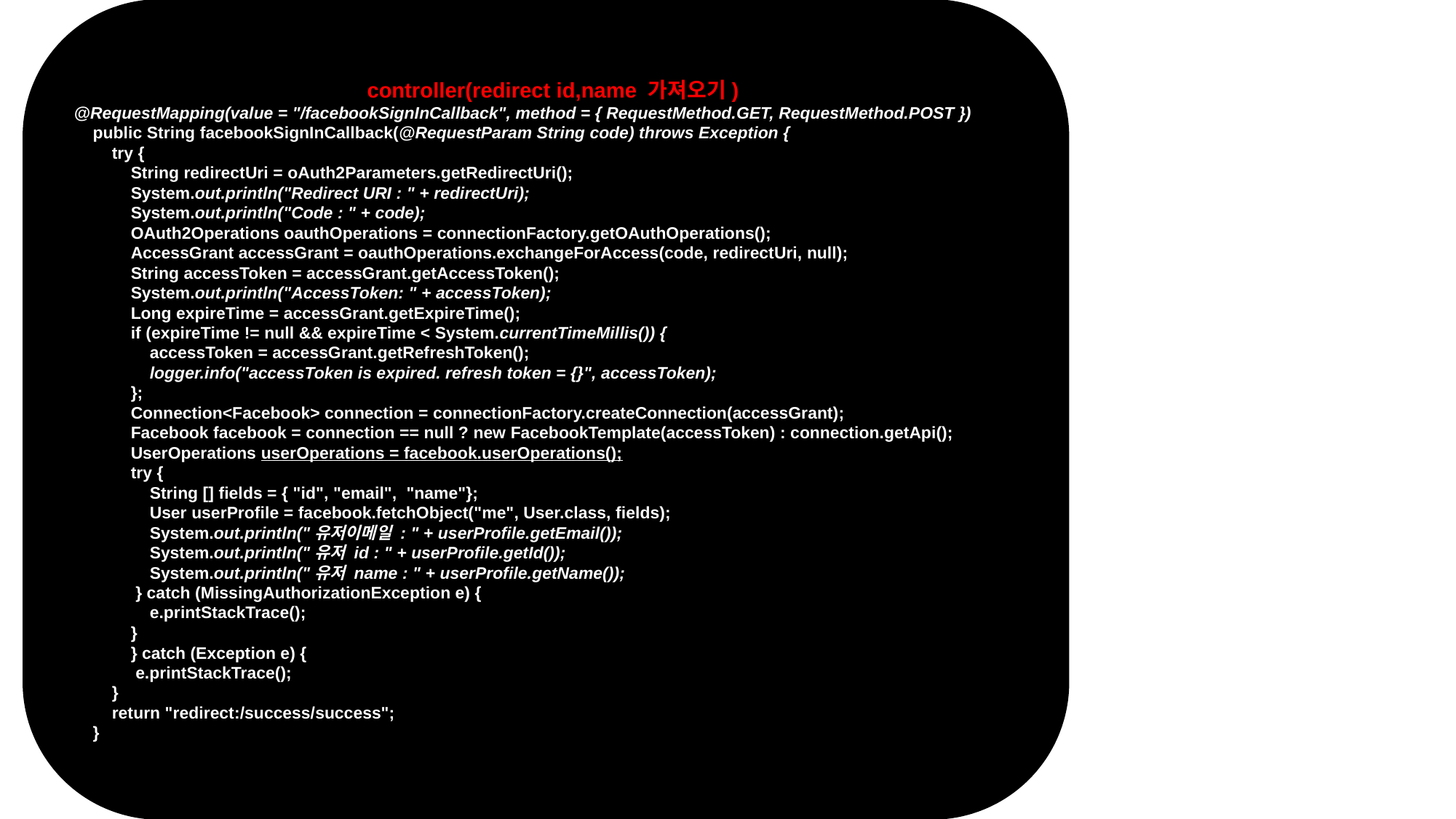

controller(redirect id,name 가져오기)
@RequestMapping(value = "/facebookSignInCallback", method = { RequestMethod.GET, RequestMethod.POST })
    public String facebookSignInCallback(@RequestParam String code) throws Exception {
        try {
            String redirectUri = oAuth2Parameters.getRedirectUri();
            System.out.println("Redirect URI : " + redirectUri);
            System.out.println("Code : " + code);
            OAuth2Operations oauthOperations = connectionFactory.getOAuthOperations();
            AccessGrant accessGrant = oauthOperations.exchangeForAccess(code, redirectUri, null);
            String accessToken = accessGrant.getAccessToken();
            System.out.println("AccessToken: " + accessToken);
            Long expireTime = accessGrant.getExpireTime();
            if (expireTime != null && expireTime < System.currentTimeMillis()) {
                accessToken = accessGrant.getRefreshToken();
                logger.info("accessToken is expired. refresh token = {}", accessToken);
            };
            Connection<Facebook> connection = connectionFactory.createConnection(accessGrant);
            Facebook facebook = connection == null ? new FacebookTemplate(accessToken) : connection.getApi();
            UserOperations userOperations = facebook.userOperations();
            try {
                String [] fields = { "id", "email",  "name"};
                User userProfile = facebook.fetchObject("me", User.class, fields);
                System.out.println("유저이메일 : " + userProfile.getEmail());
                System.out.println("유저 id : " + userProfile.getId());
                System.out.println("유저 name : " + userProfile.getName());
             } catch (MissingAuthorizationException e) {
                e.printStackTrace();
            }
            } catch (Exception e) {
             e.printStackTrace();
        }
        return "redirect:/success/success";
    }